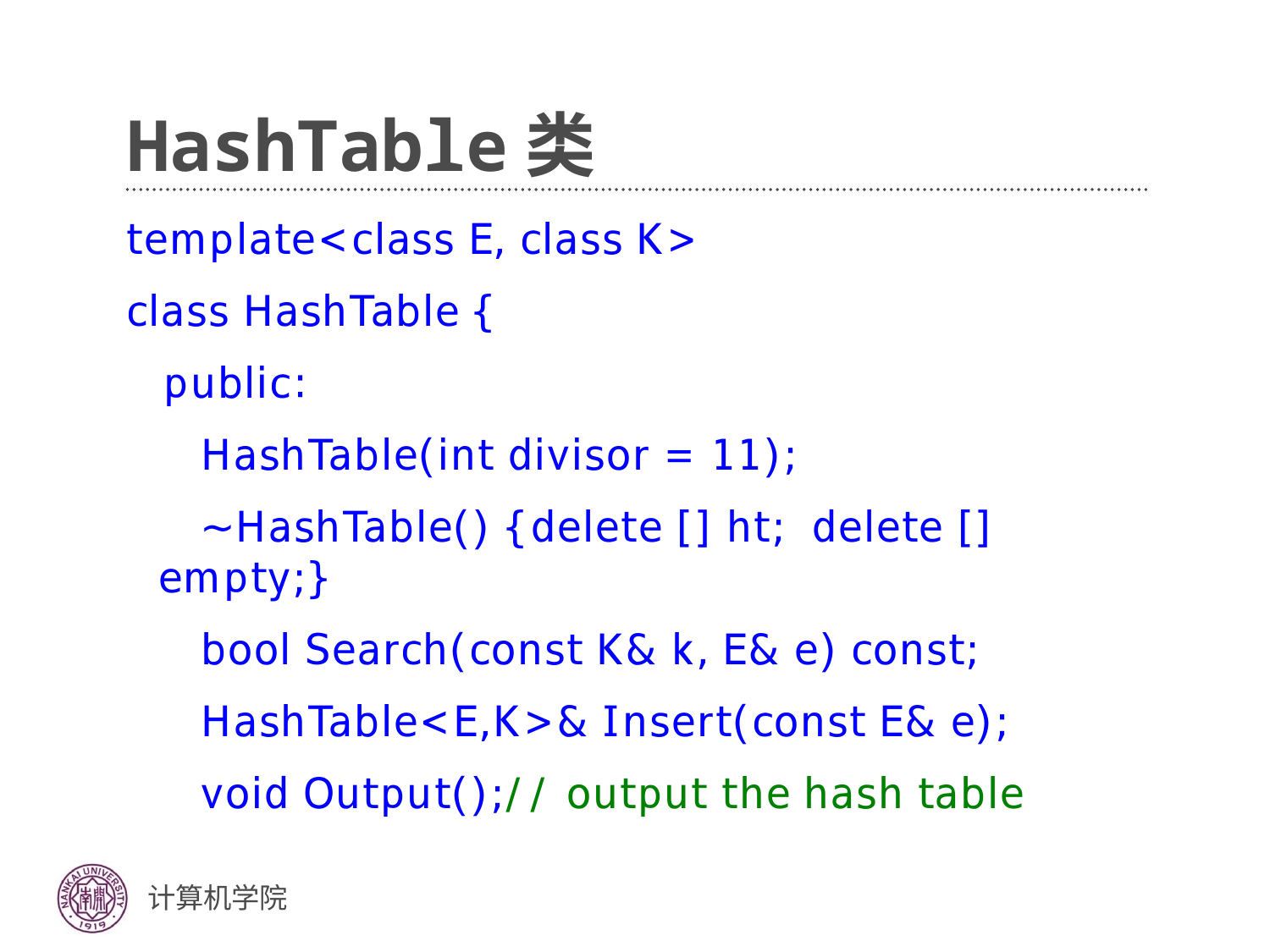

# HashTable类
template<class E, class K>
class HashTable {
   public:
      HashTable(int divisor = 11);
      ~HashTable() {delete [] ht;  delete [] empty;}
      bool Search(const K& k, E& e) const;
      HashTable<E,K>& Insert(const E& e);
      void Output();// output the hash table